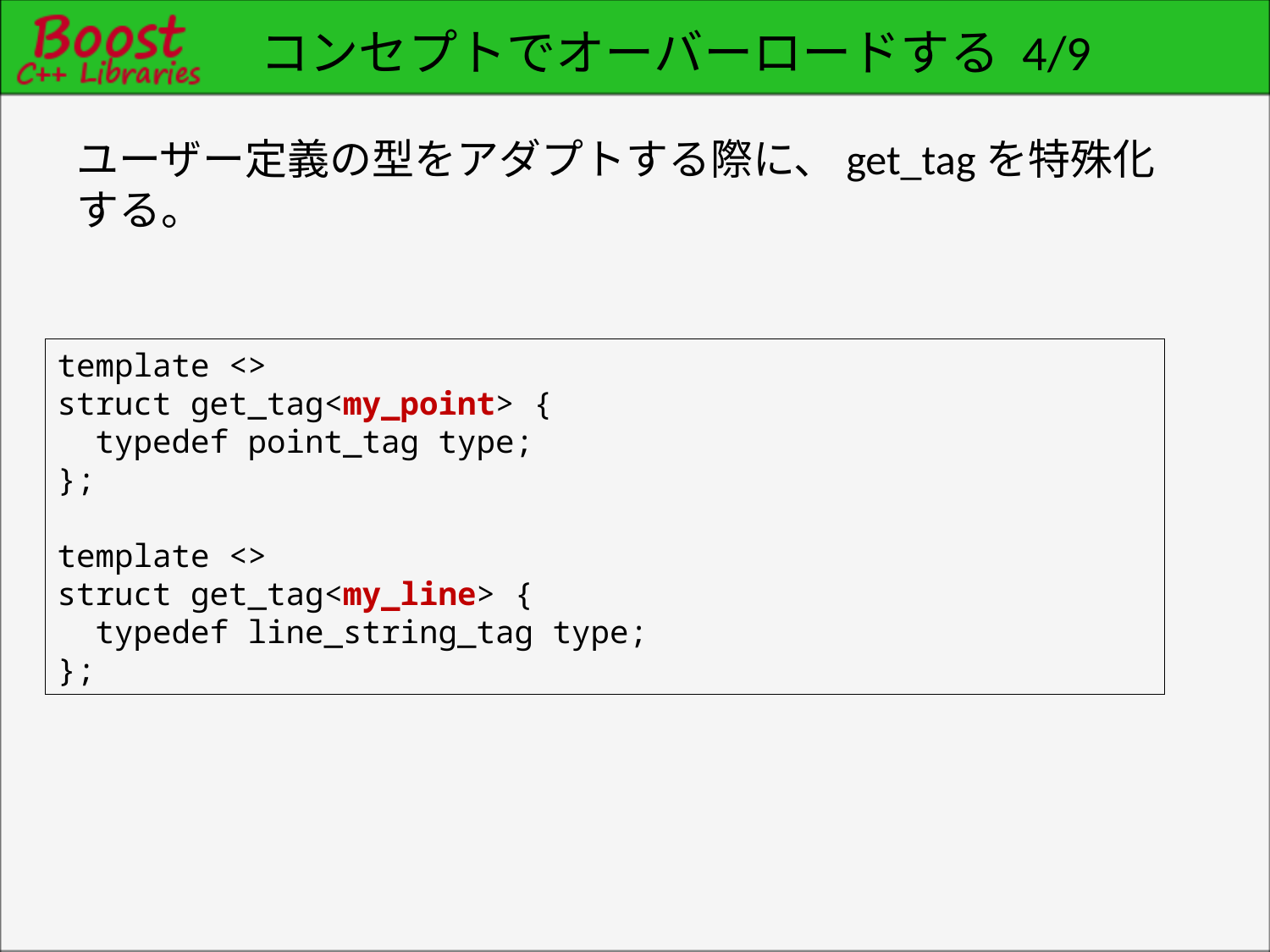

# コンセプトでオーバーロードする 4/9
ユーザー定義の型をアダプトする際に、get_tagを特殊化する。
template <>
struct get_tag<my_point> {
  typedef point_tag type;
};

template <>
struct get_tag<my_line> {
  typedef line_string_tag type;
};